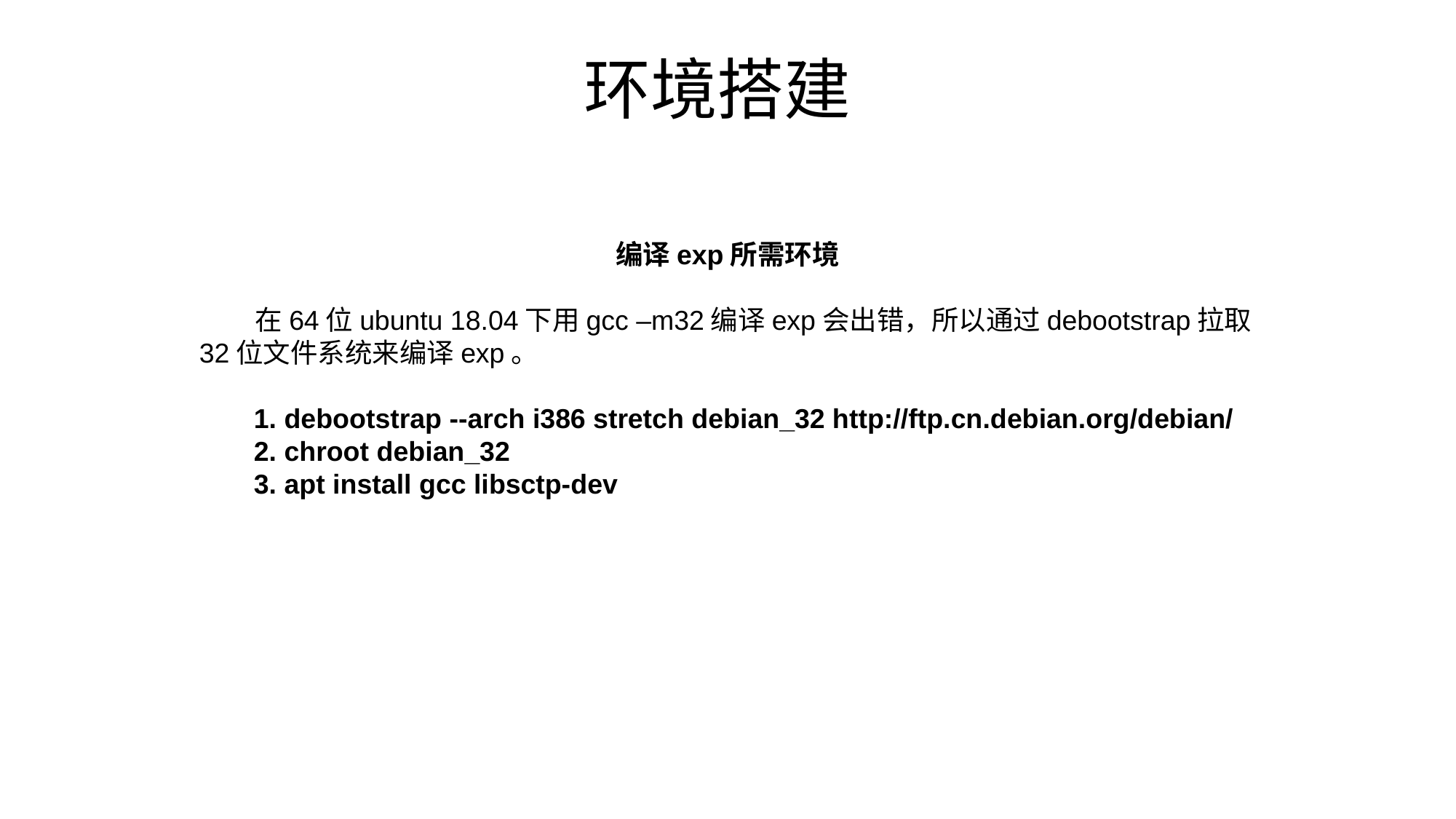

# 环境搭建
编译exp所需环境

        在64位ubuntu 18.04下用gcc –m32编译exp会出错，所以通过debootstrap拉取32位文件系统来编译exp。

1. debootstrap --arch i386 stretch debian_32 http://ftp.cn.debian.org/debian/
2. chroot debian_32
3. apt install gcc libsctp-dev